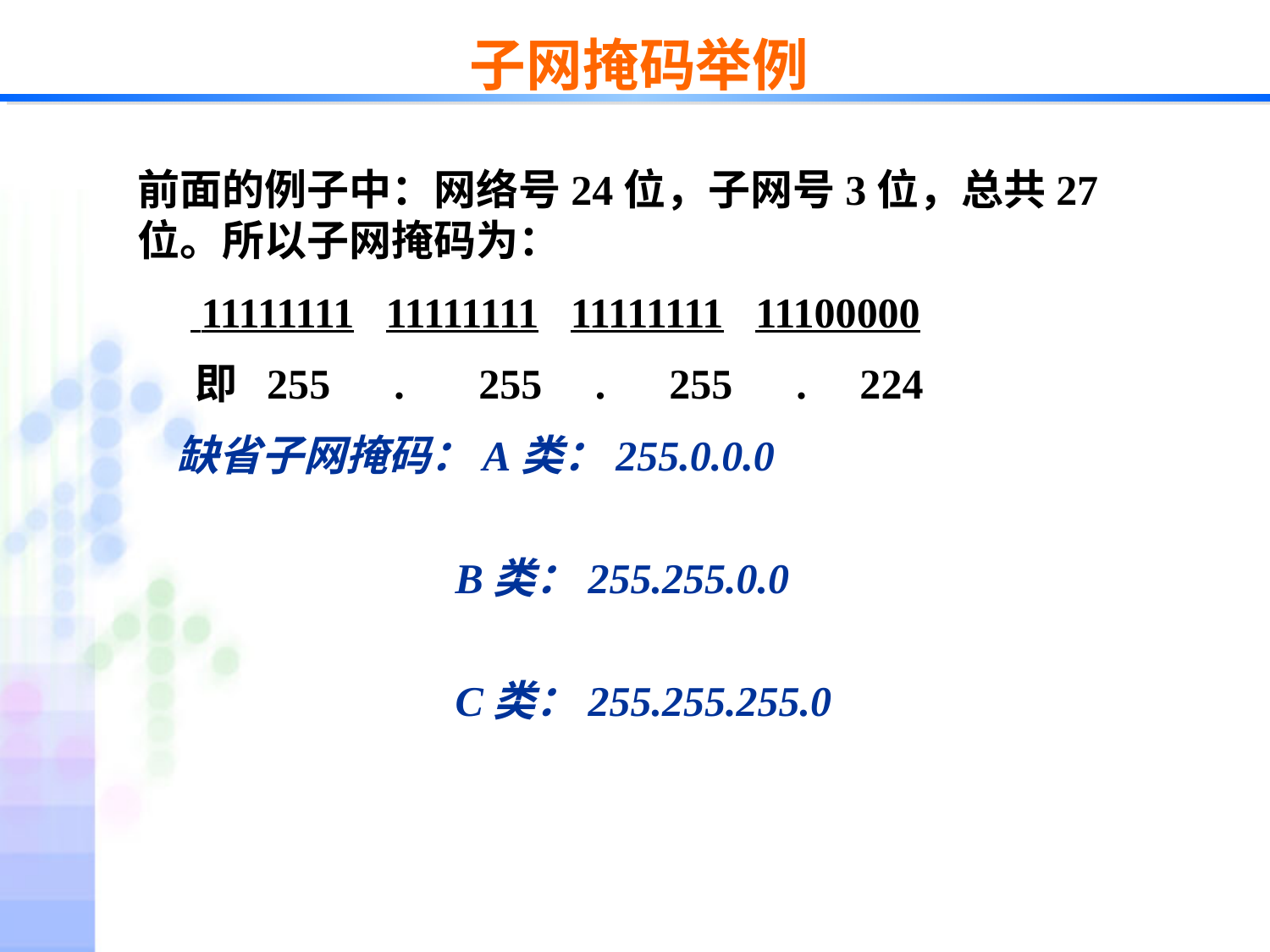

子网掩码举例
前面的例子中：网络号24位，子网号3位，总共27位。所以子网掩码为：
      11111111   11111111   11111111   11100000
     即  255      .       255     .      255      .     224
   缺省子网掩码：A类：255.0.0.0
                              B类：255.255.0.0
                              C类：255.255.255.0